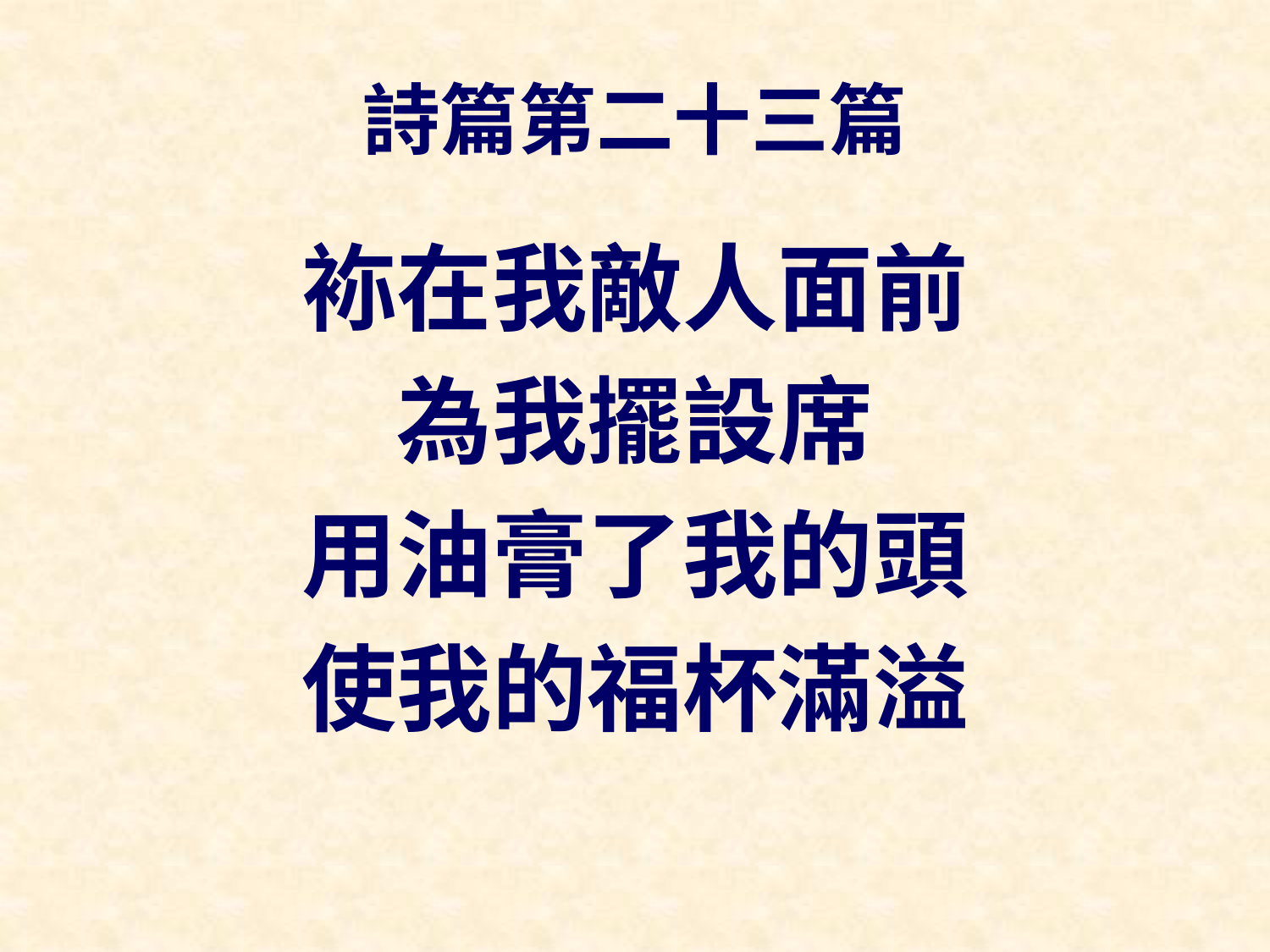

# 詩篇第二十三篇
袮在我敵人面前
為我擺設席
用油膏了我的頭
使我的福杯滿溢